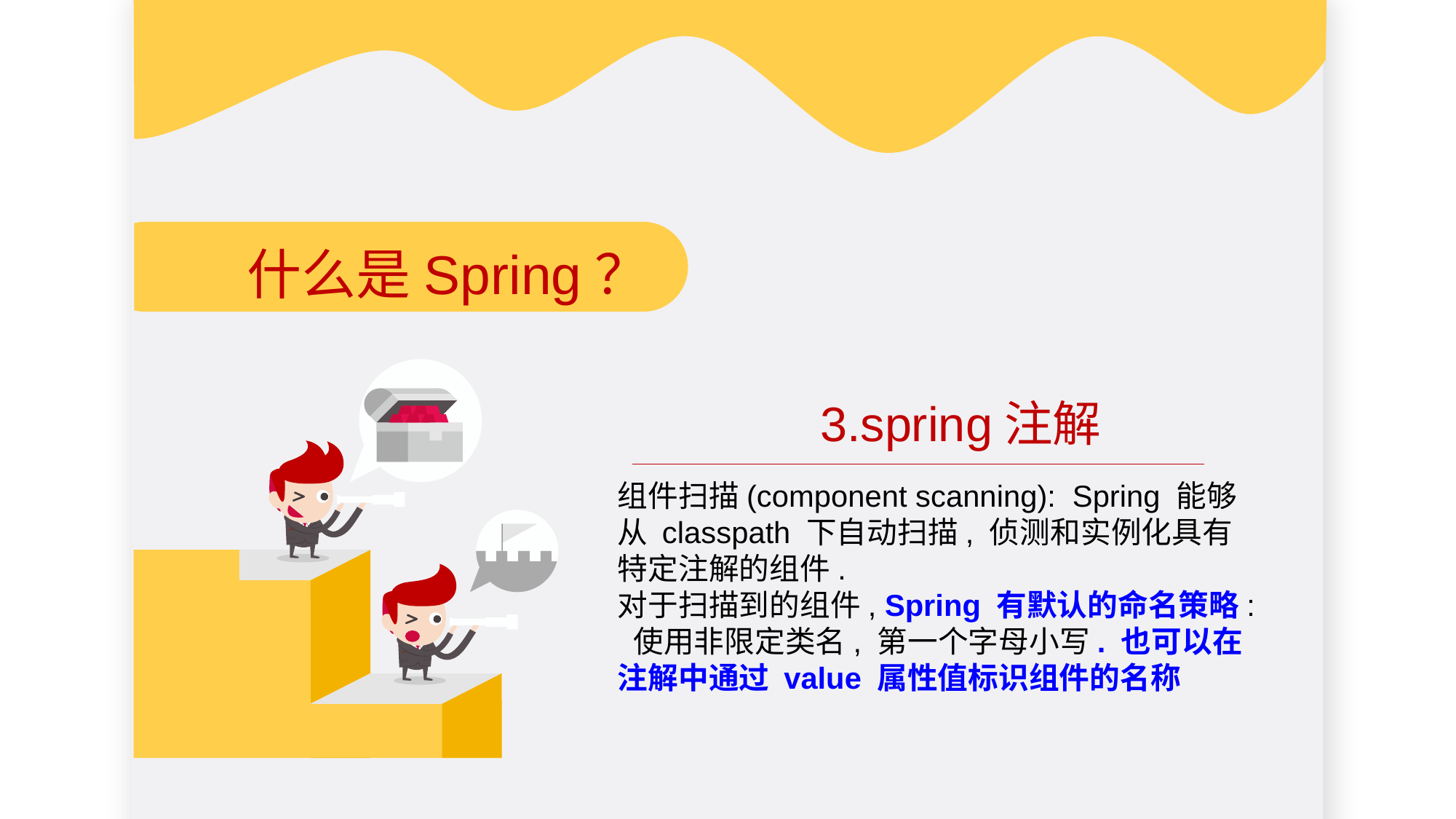

什么是Spring？

3.spring注解
组件扫描(component scanning):  Spring 能够从 classpath 下自动扫描, 侦测和实例化具有特定注解的组件.
对于扫描到的组件, Spring 有默认的命名策略: 使用非限定类名, 第一个字母小写. 也可以在注解中通过 value 属性值标识组件的名称